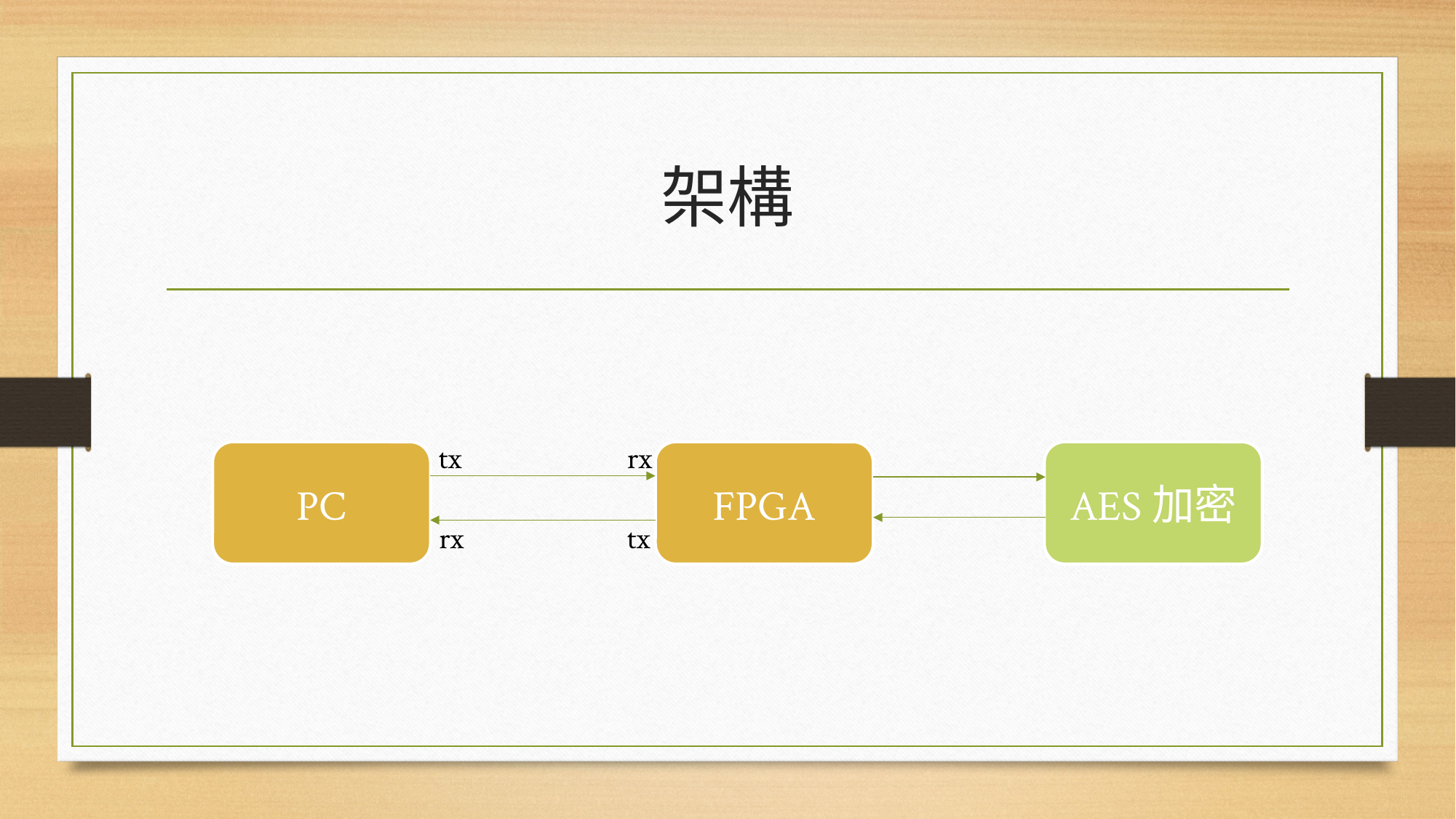

# 架構

tx
rx
PC
FPGA
AES加密
rx
tx